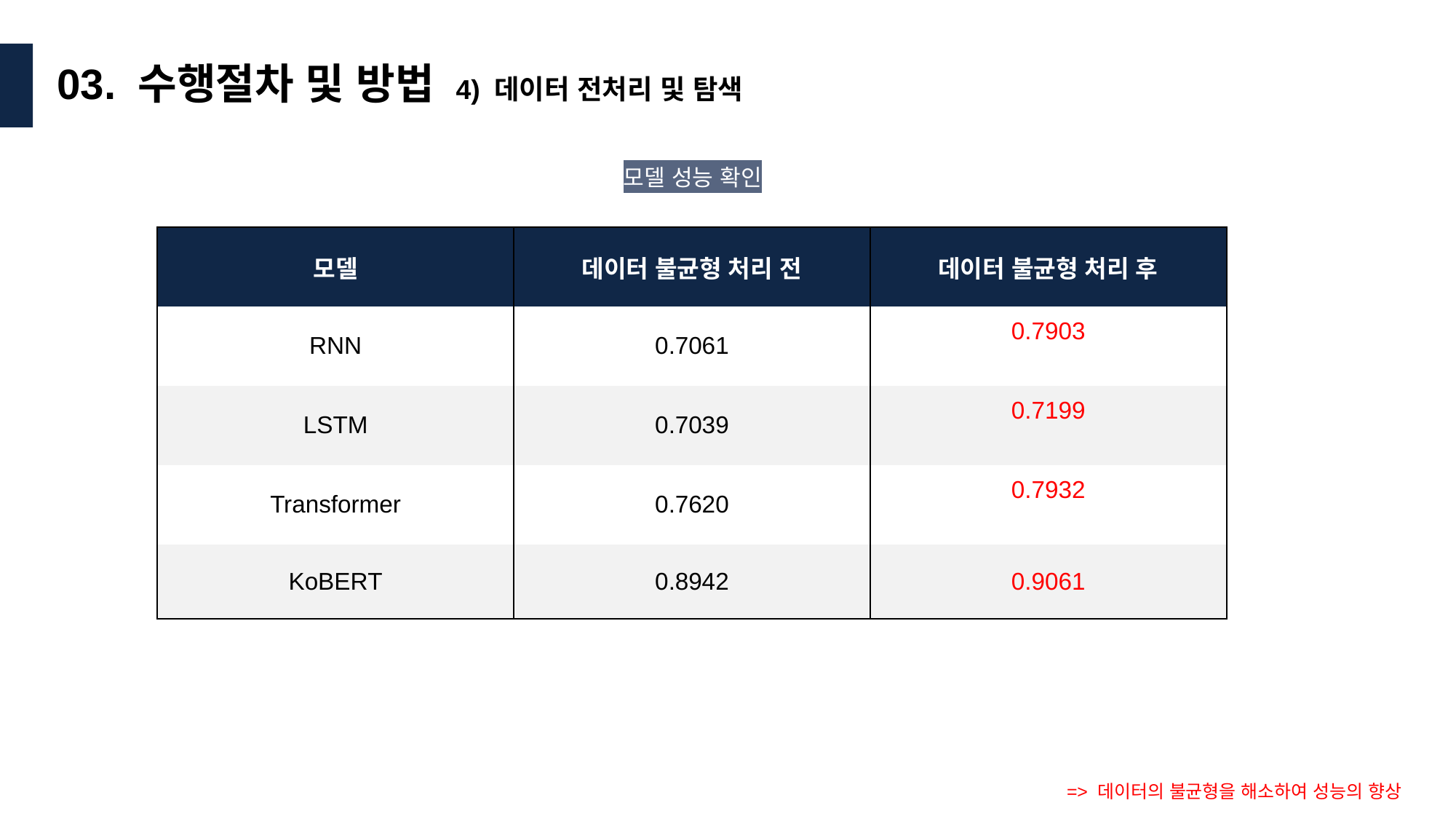

03. 수행절차 및 방법 4) 데이터 전처리 및 탐색
모델 성능 확인
| 모델 | 데이터 불균형 처리 전 | 데이터 불균형 처리 후 |
| --- | --- | --- |
| RNN | 0.7061 | 0.7903 |
| LSTM | 0.7039 | 0.7199 |
| Transformer | 0.7620 | 0.7932 |
| KoBERT | 0.8942 | 0.9061 |
=> 데이터의 불균형을 해소하여 성능의 향상